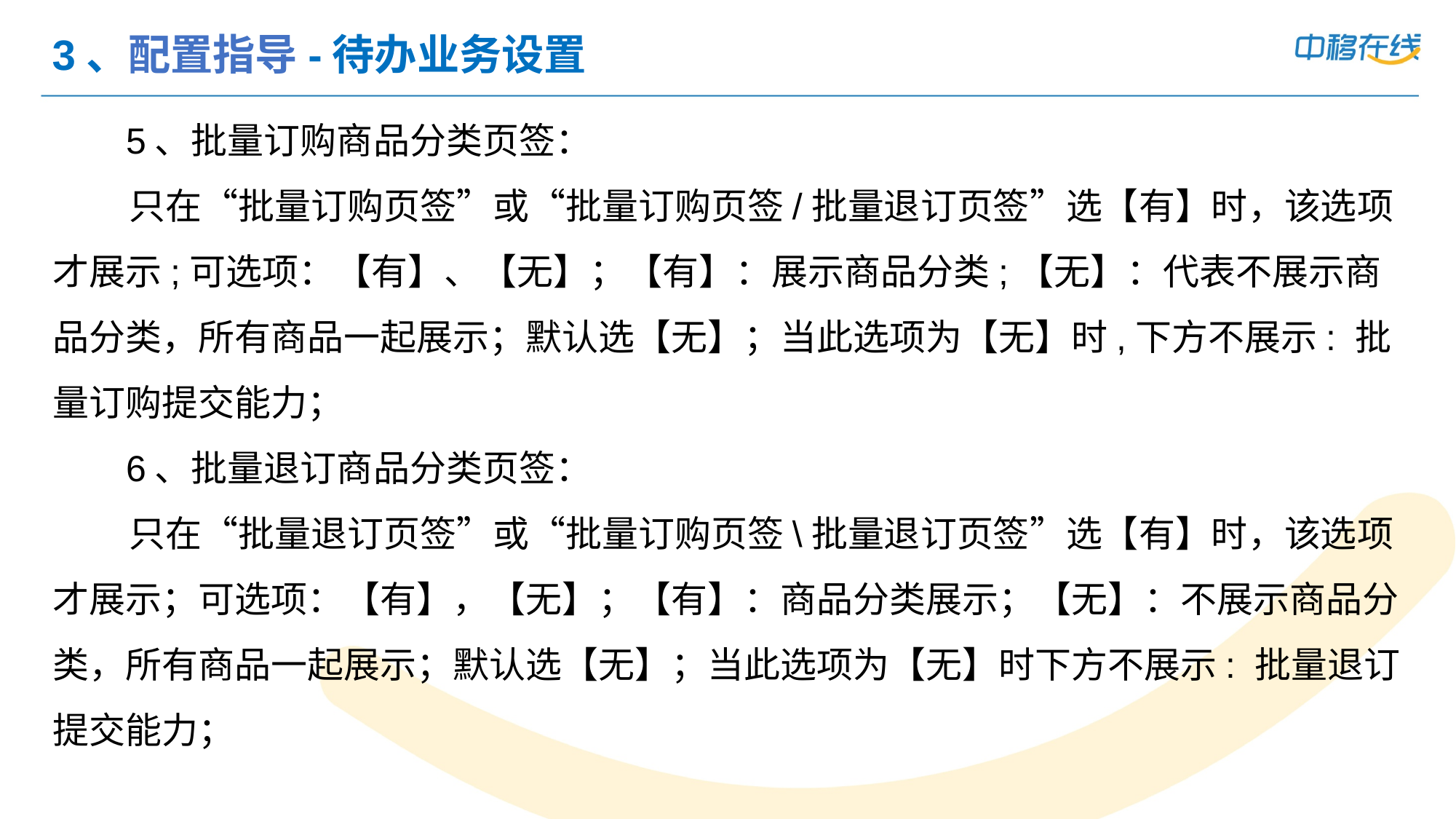

# 3、配置指导-待办业务设置
   5、批量订购商品分类页签：
   只在“批量订购页签”或“批量订购页签/批量退订页签”选【有】时，该选项才展示;可选项：【有】、【无】；【有】：展示商品分类;【无】：代表不展示商品分类，所有商品一起展示；默认选【无】；当此选项为【无】时,下方不展示: 批量订购提交能力；
   6、批量退订商品分类页签：
   只在“批量退订页签”或“批量订购页签\批量退订页签”选【有】时，该选项才展示；可选项：【有】，【无】；【有】：商品分类展示；【无】：不展示商品分类，所有商品一起展示；默认选【无】；当此选项为【无】时下方不展示: 批量退订提交能力；